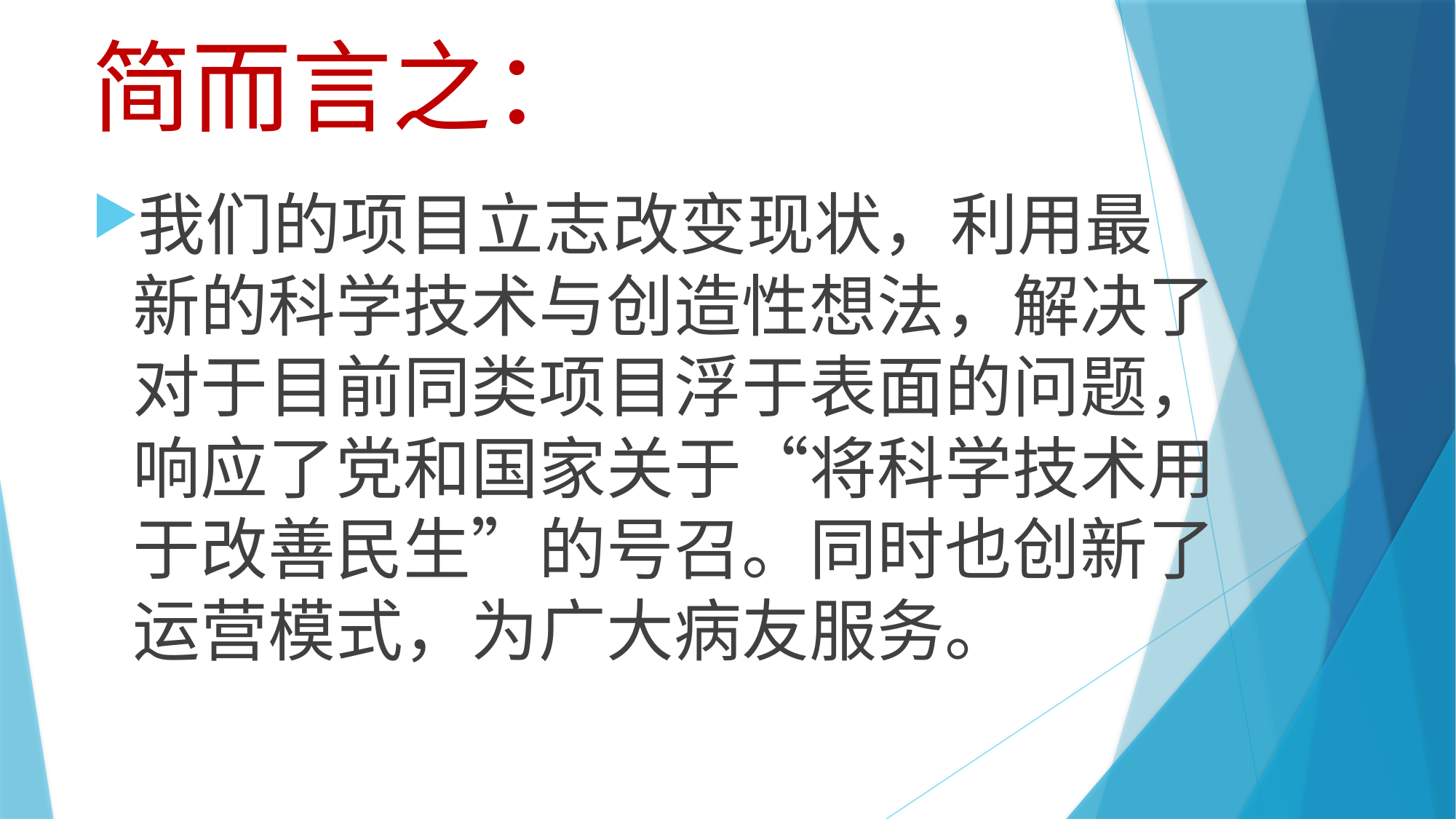

简而言之：
我们的项目立志改变现状，利用最新的科学技术与创造性想法，解决了对于目前同类项目浮于表面的问题，响应了党和国家关于“将科学技术用于改善民生”的号召。同时也创新了运营模式，为广大病友服务。